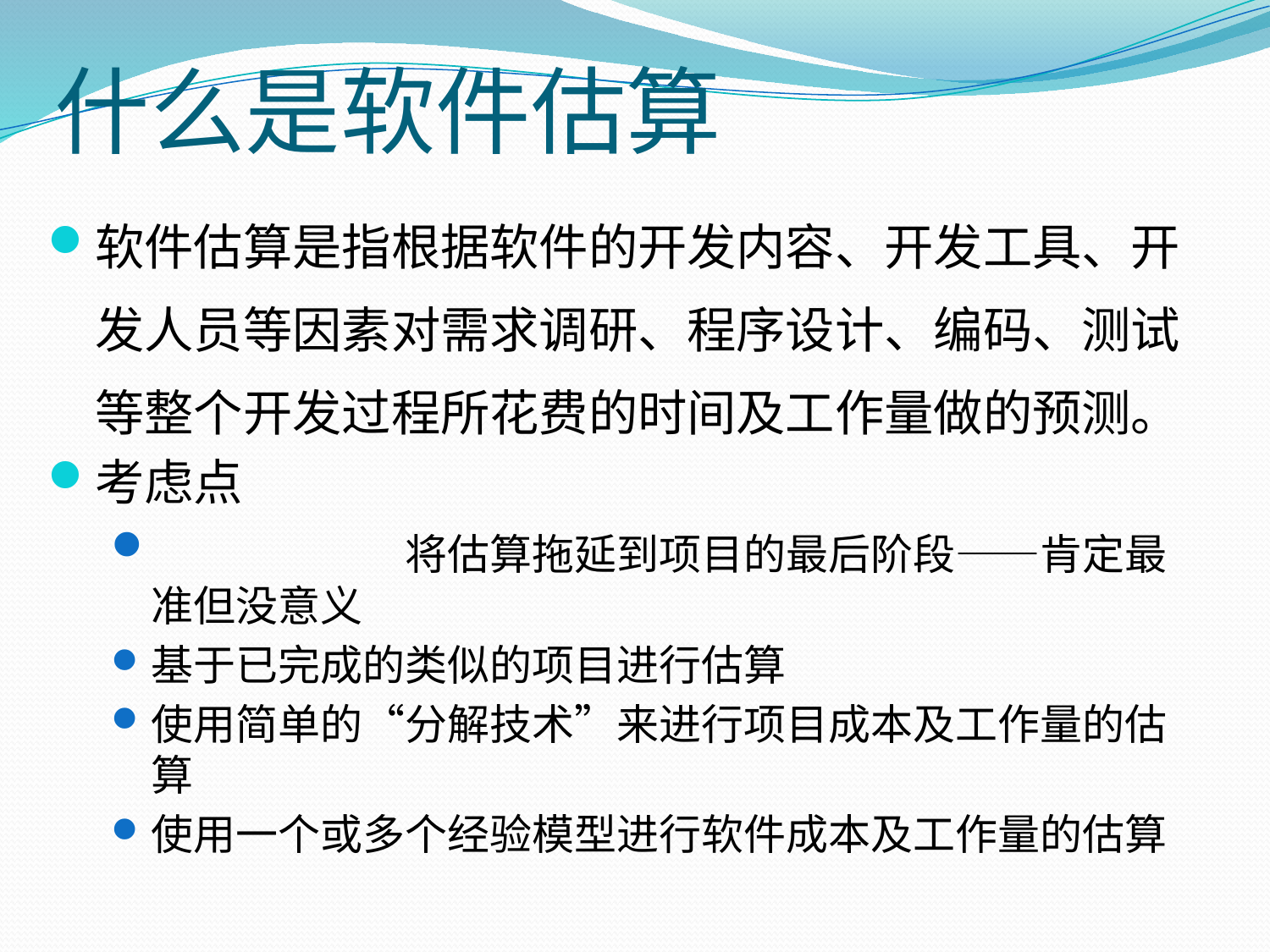

什么是软件估算
软件估算是指根据软件的开发内容、开发工具、开发人员等因素对需求调研、程序设计、编码、测试等整个开发过程所花费的时间及工作量做的预测。
考虑点
		将估算拖延到项目的最后阶段——肯定最准但没意义
基于已完成的类似的项目进行估算
使用简单的“分解技术”来进行项目成本及工作量的估算
使用一个或多个经验模型进行软件成本及工作量的估算